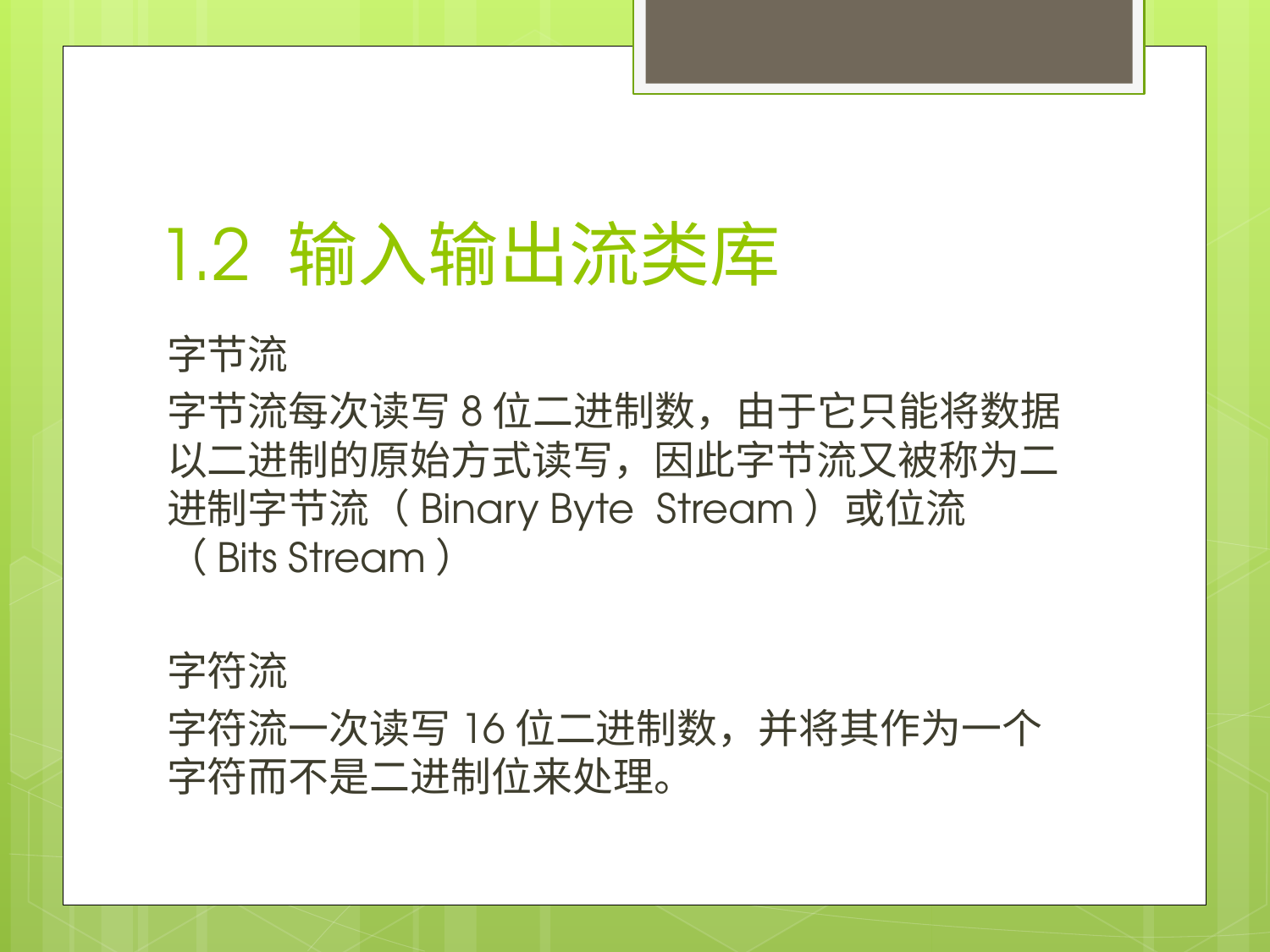

# 1.2 输入输出流类库
字节流
字节流每次读写8位二进制数，由于它只能将数据以二进制的原始方式读写，因此字节流又被称为二进制字节流（Binary Byte  Stream）或位流（Bits Stream）

字符流
字符流一次读写16位二进制数，并将其作为一个字符而不是二进制位来处理。